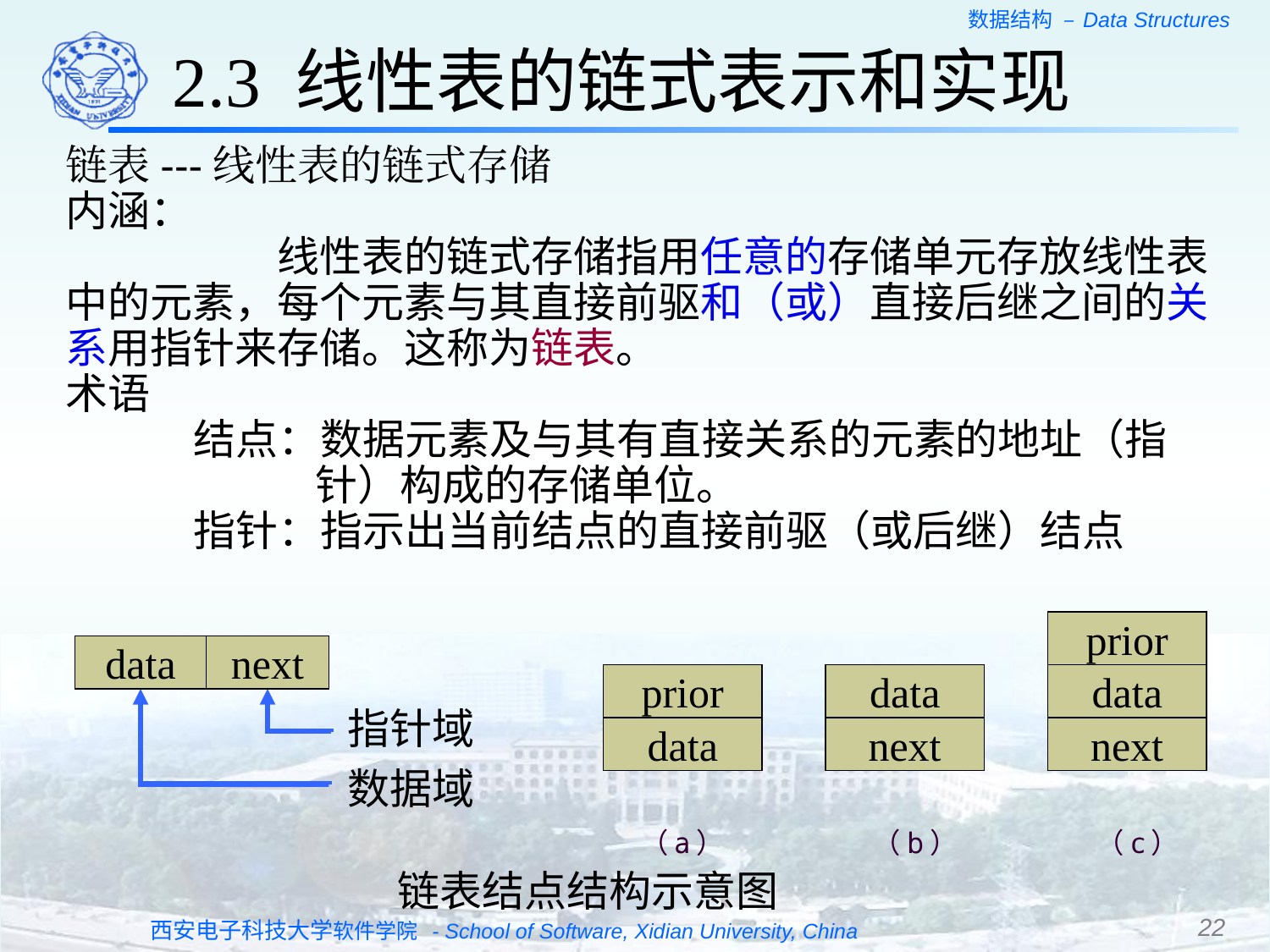

2.3 线性表的链式表示和实现
链表---线性表的链式存储
内涵：
	　　线性表的链式存储指用任意的存储单元存放线性表中的元素，每个元素与其直接前驱和（或）直接后继之间的关系用指针来存储。这称为链表。
术语
结点：数据元素及与其有直接关系的元素的地址（指针）构成的存储单位。
指针：指示出当前结点的直接前驱（或后继）结点
prior
prior
data
data
data
next
next
（a）
（b）
（c）
data
next
链表结点结构示意图
指针域
数据域
22